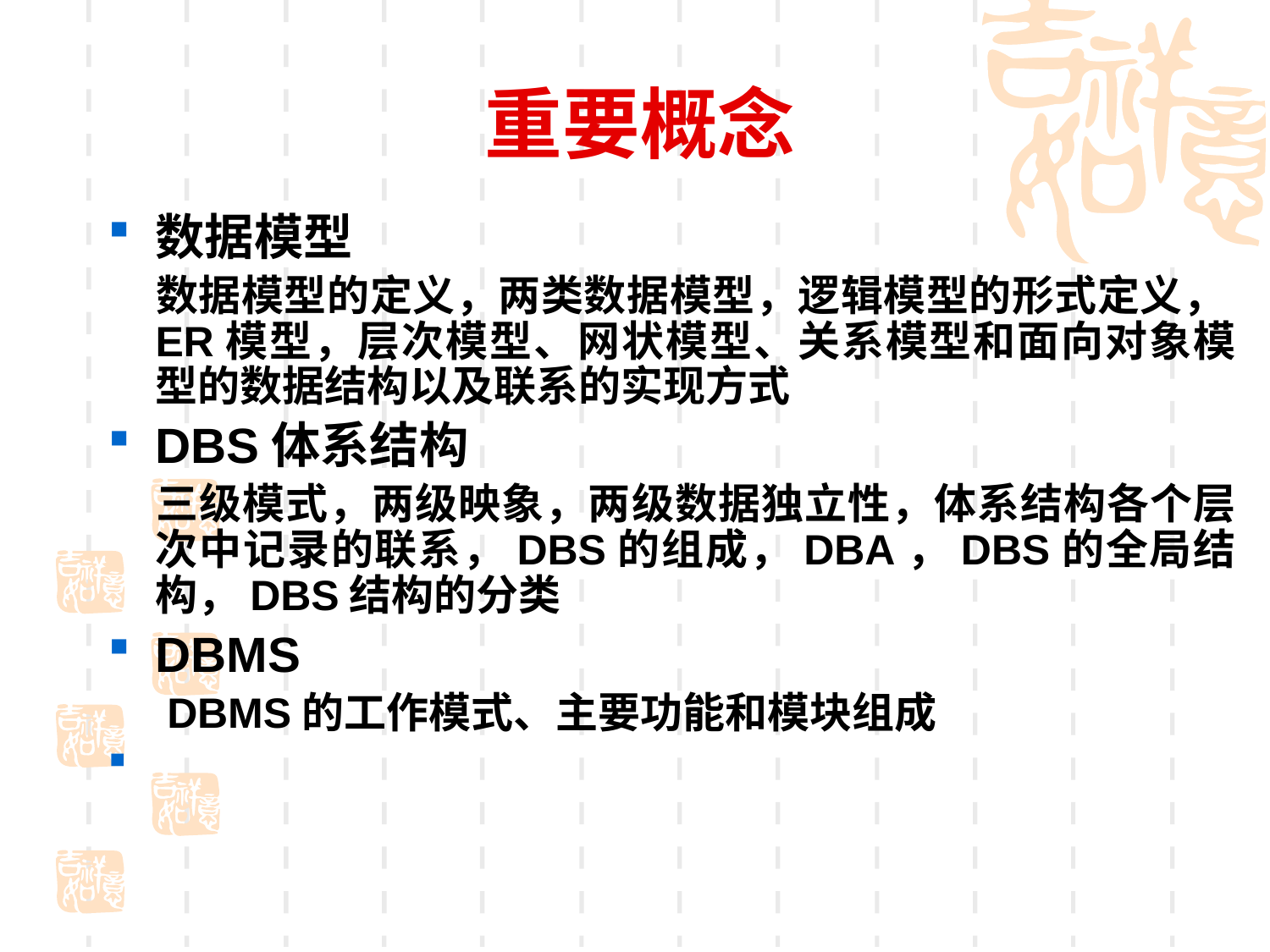

# 重要概念
数据模型
	数据模型的定义，两类数据模型，逻辑模型的形式定义，ER模型，层次模型、网状模型、关系模型和面向对象模型的数据结构以及联系的实现方式
DBS体系结构
	三级模式，两级映象，两级数据独立性，体系结构各个层次中记录的联系，DBS的组成，DBA，DBS的全局结构，DBS结构的分类
DBMS
     DBMS的工作模式、主要功能和模块组成